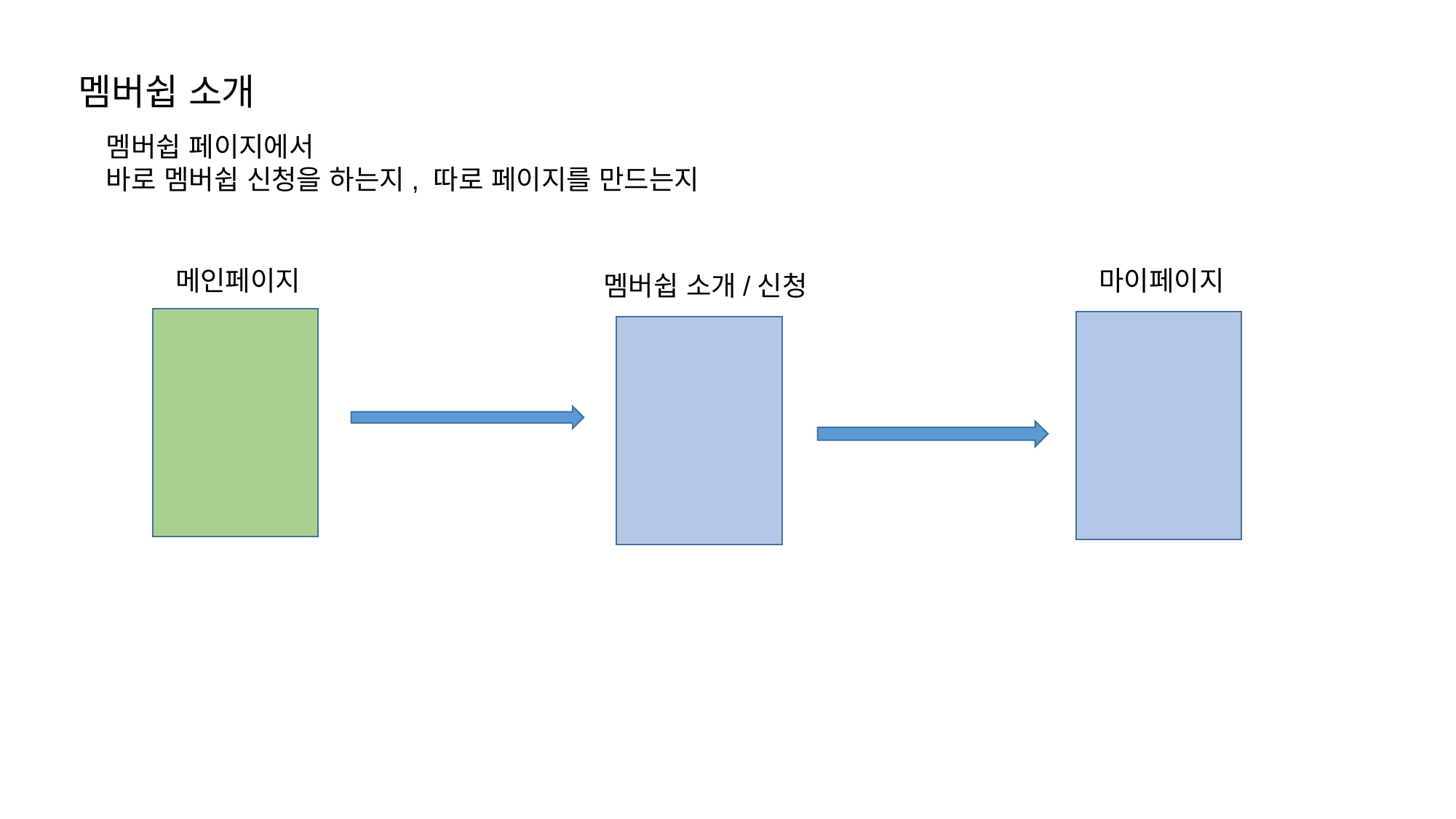

멤버쉽 소개
멤버쉽 페이지에서
바로 멤버쉽 신청을 하는지, 따로 페이지를 만드는지
메인페이지
마이페이지
멤버쉽 소개/신청